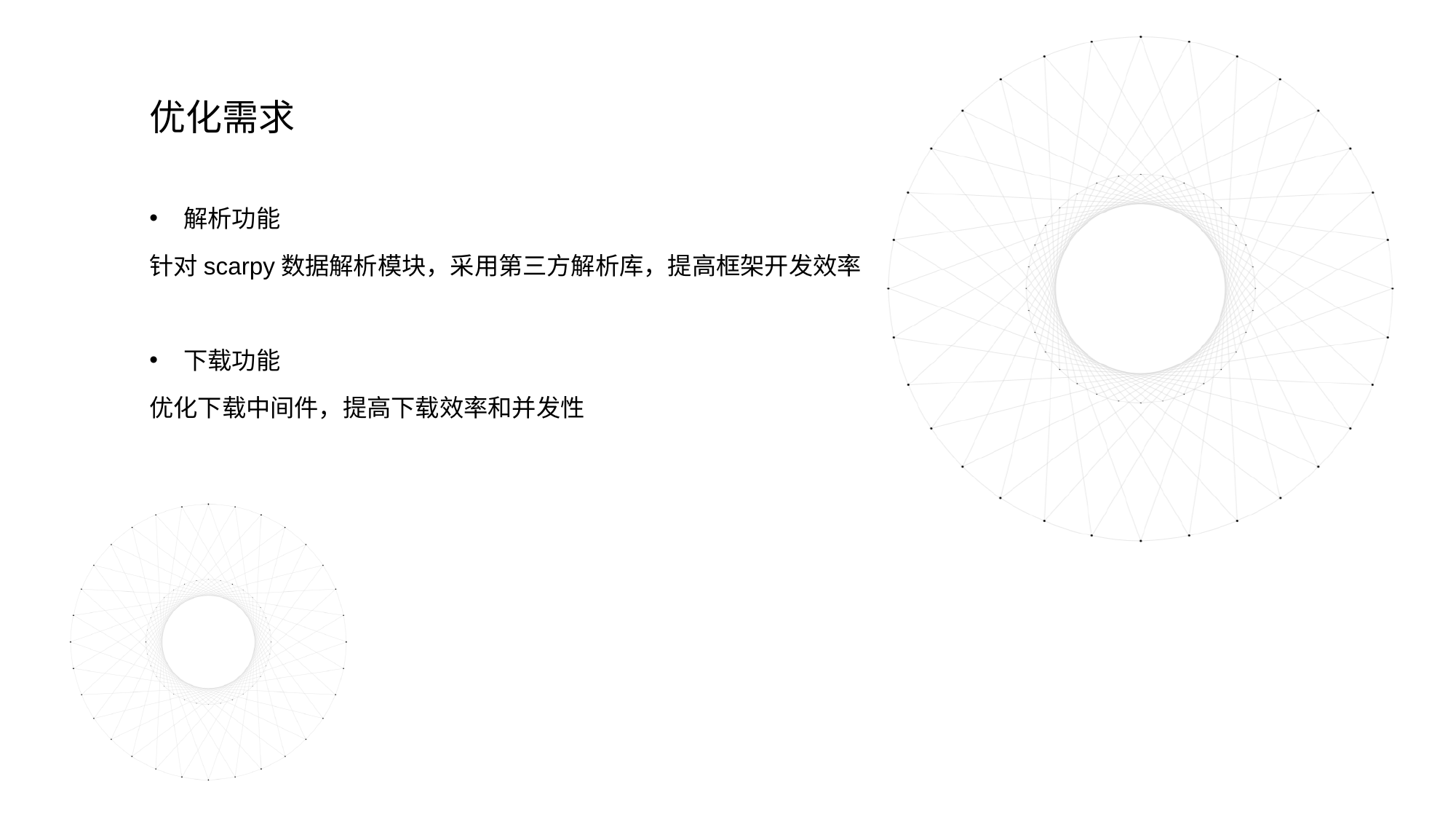

优化需求
解析功能
针对scarpy数据解析模块，采用第三方解析库，提高框架开发效率

下载功能
优化下载中间件，提高下载效率和并发性